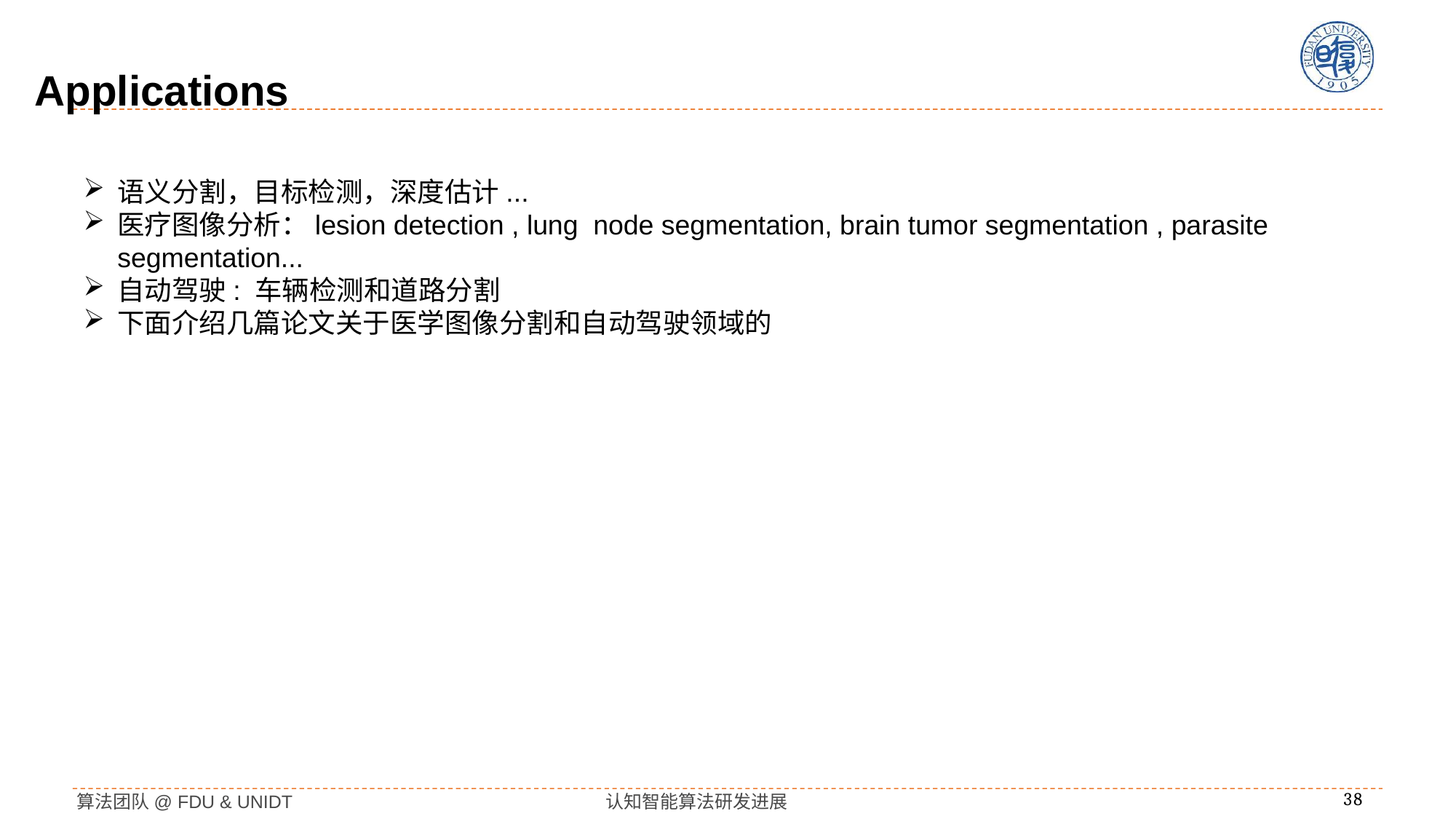

Applications
语义分割，目标检测，深度估计...
医疗图像分析：lesion detection , lung  node segmentation, brain tumor segmentation , parasite segmentation...
自动驾驶: 车辆检测和道路分割
下面介绍几篇论文关于医学图像分割和自动驾驶领域的